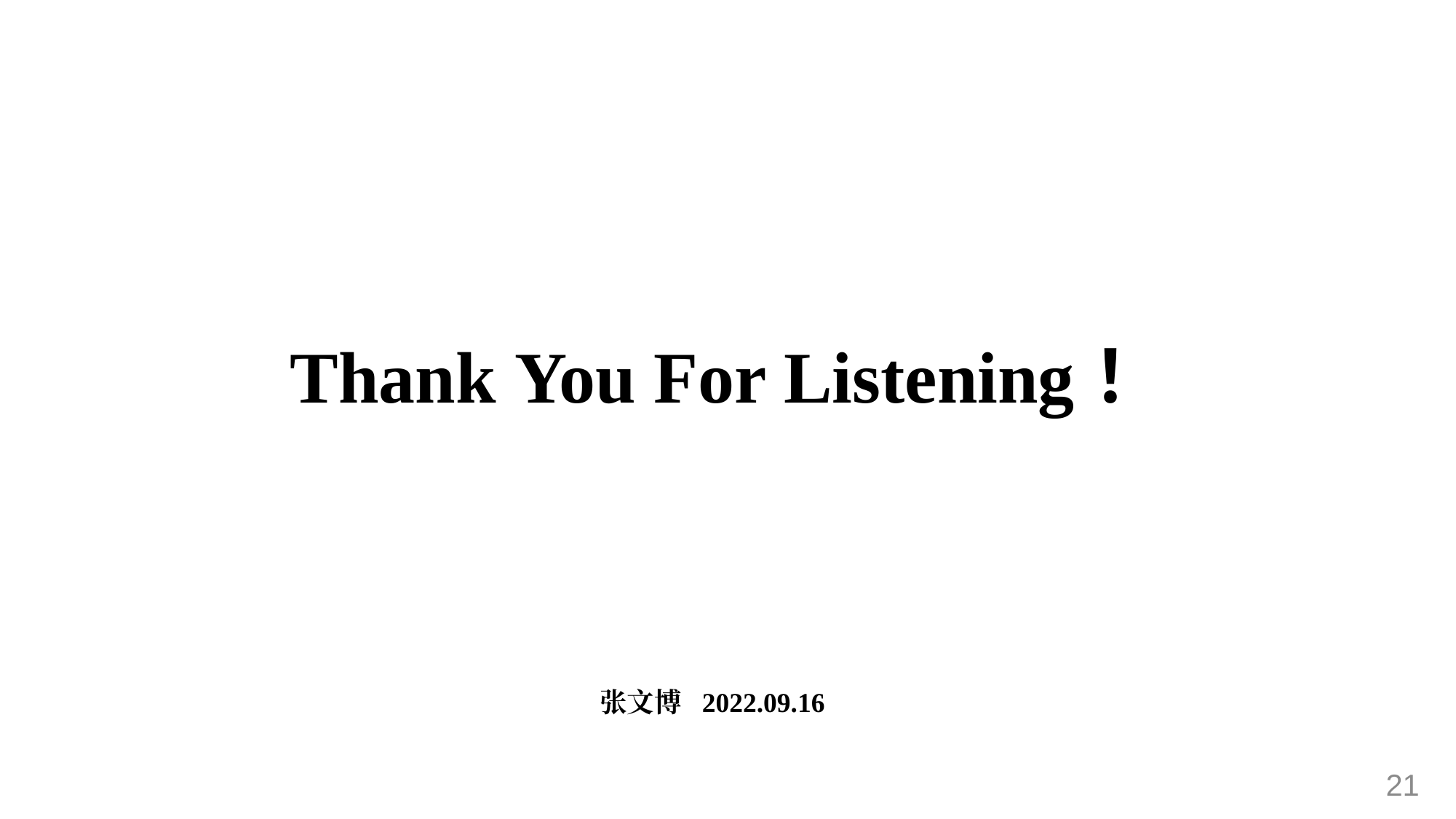

Thank You For Listening！
张文博  2022.09.16
21